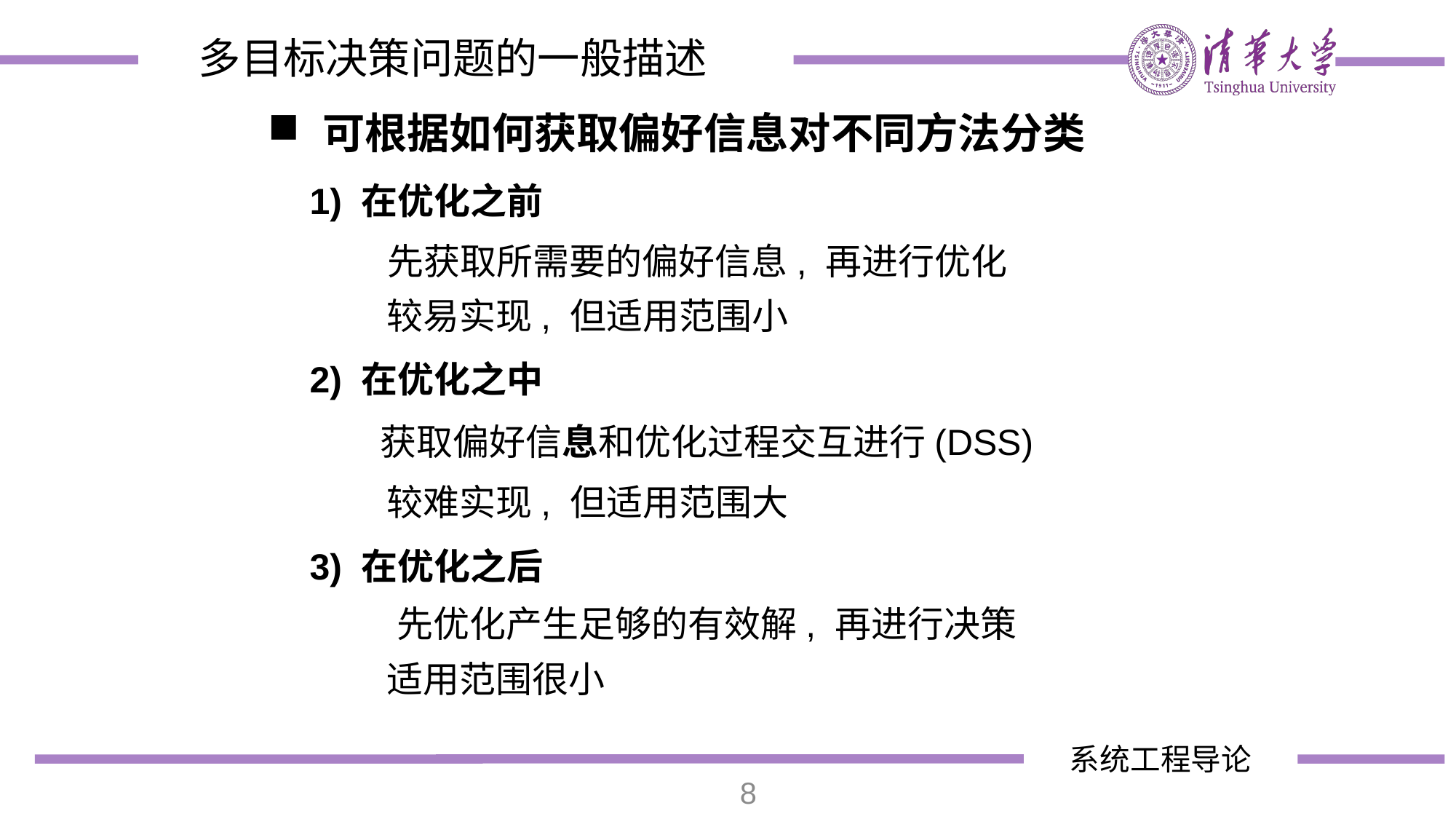

多目标决策问题的一般描述
可根据如何获取偏好信息对不同方法分类
1) 在优化之前
先获取所需要的偏好信息, 再进行优化
较易实现, 但适用范围小
2) 在优化之中
获取偏好信息和优化过程交互进行(DSS)
较难实现, 但适用范围大
3) 在优化之后
先优化产生足够的有效解, 再进行决策
适用范围很小